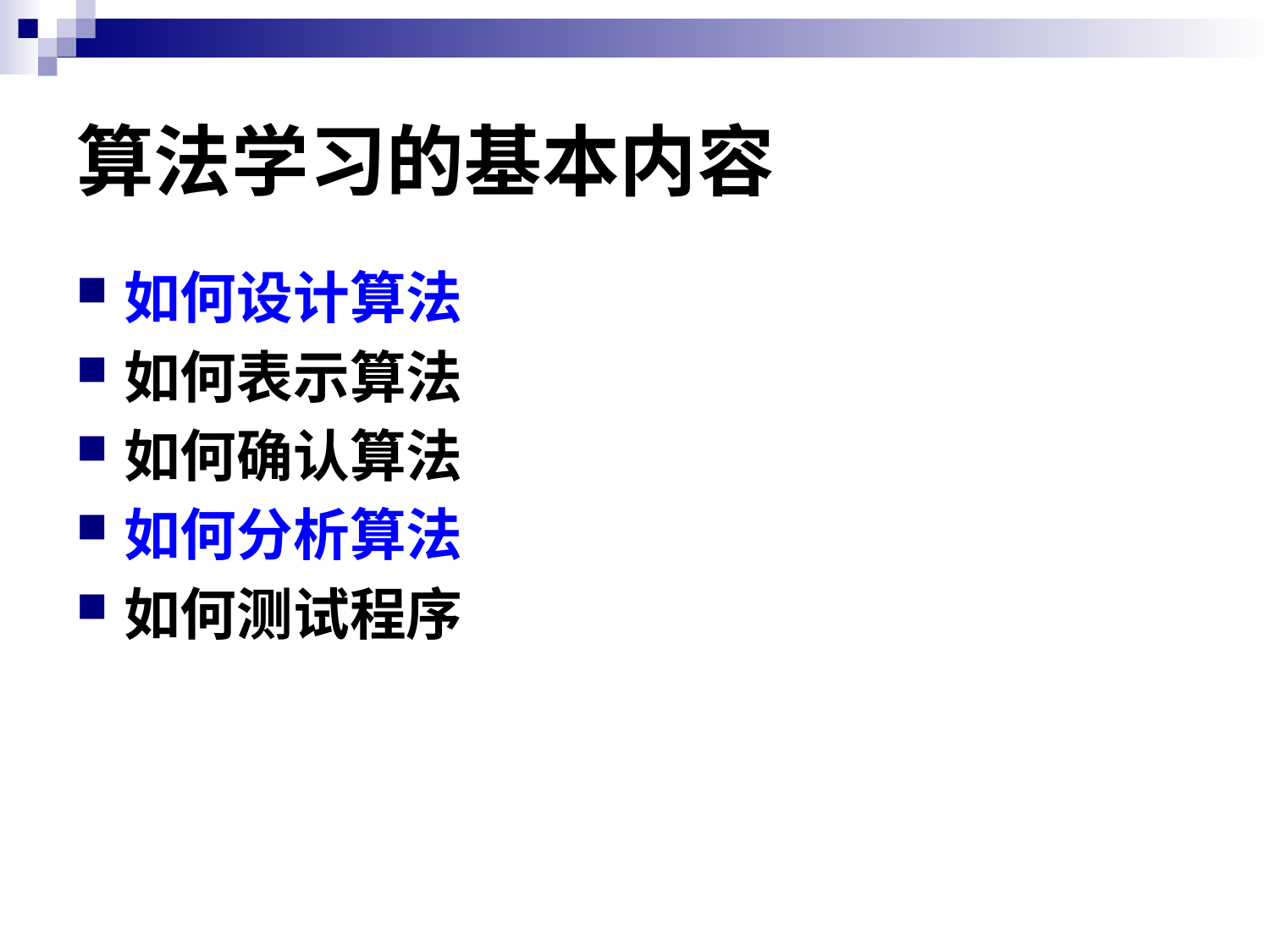

# 算法学习的基本内容
如何设计算法
如何表示算法
如何确认算法
如何分析算法
如何测试程序